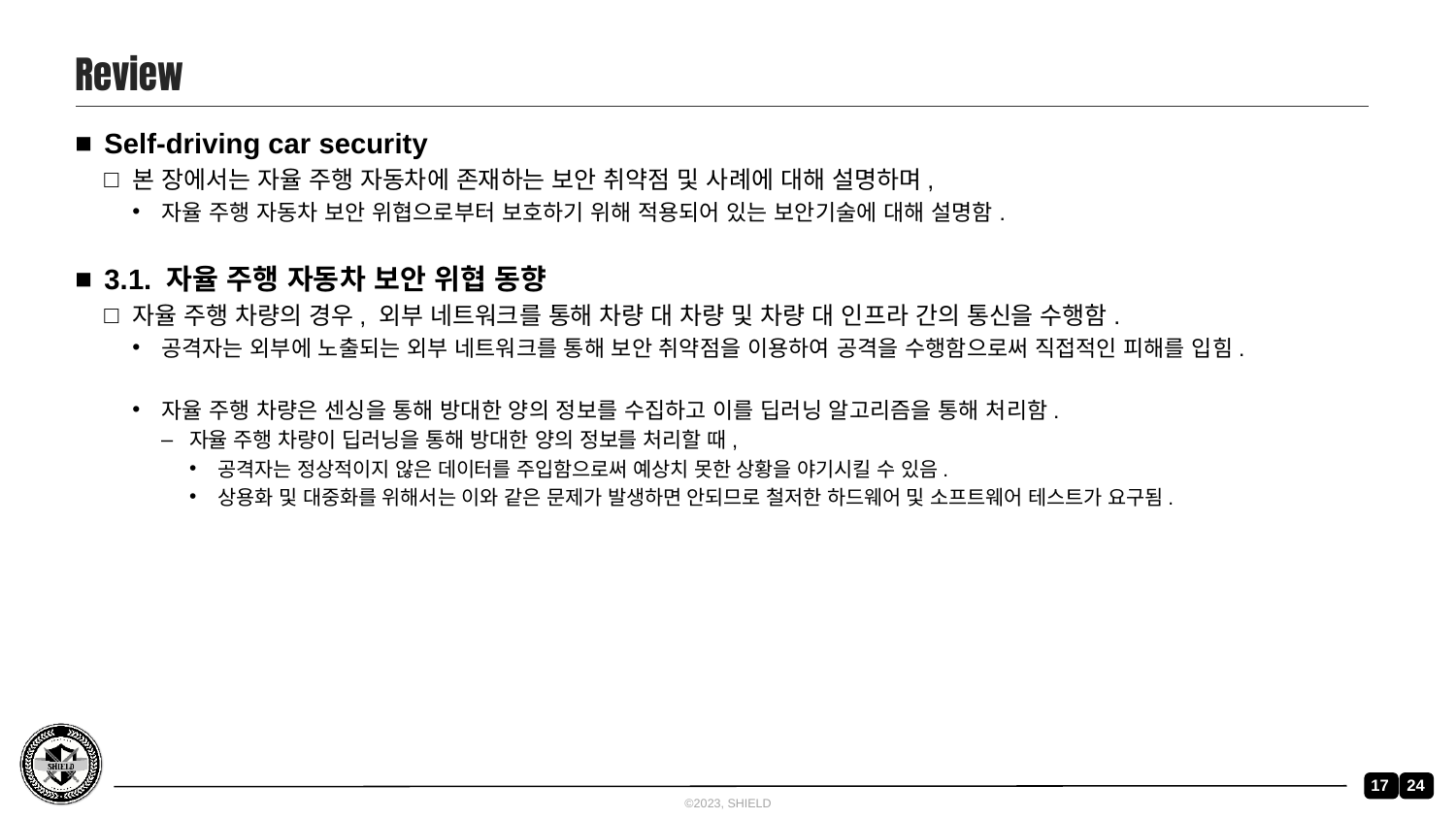

# Review
Self-driving car security
본 장에서는 자율 주행 자동차에 존재하는 보안 취약점 및 사례에 대해 설명하며,
자율 주행 자동차 보안 위협으로부터 보호하기 위해 적용되어 있는 보안기술에 대해 설명함.

3.1. 자율 주행 자동차 보안 위협 동향
자율 주행 차량의 경우, 외부 네트워크를 통해 차량 대 차량 및 차량 대 인프라 간의 통신을 수행함.
공격자는 외부에 노출되는 외부 네트워크를 통해 보안 취약점을 이용하여 공격을 수행함으로써 직접적인 피해를 입힘.

자율 주행 차량은 센싱을 통해 방대한 양의 정보를 수집하고 이를 딥러닝 알고리즘을 통해 처리함.
자율 주행 차량이 딥러닝을 통해 방대한 양의 정보를 처리할 때,
공격자는 정상적이지 않은 데이터를 주입함으로써 예상치 못한 상황을 야기시킬 수 있음.
상용화 및 대중화를 위해서는 이와 같은 문제가 발생하면 안되므로 철저한 하드웨어 및 소프트웨어 테스트가 요구됨.